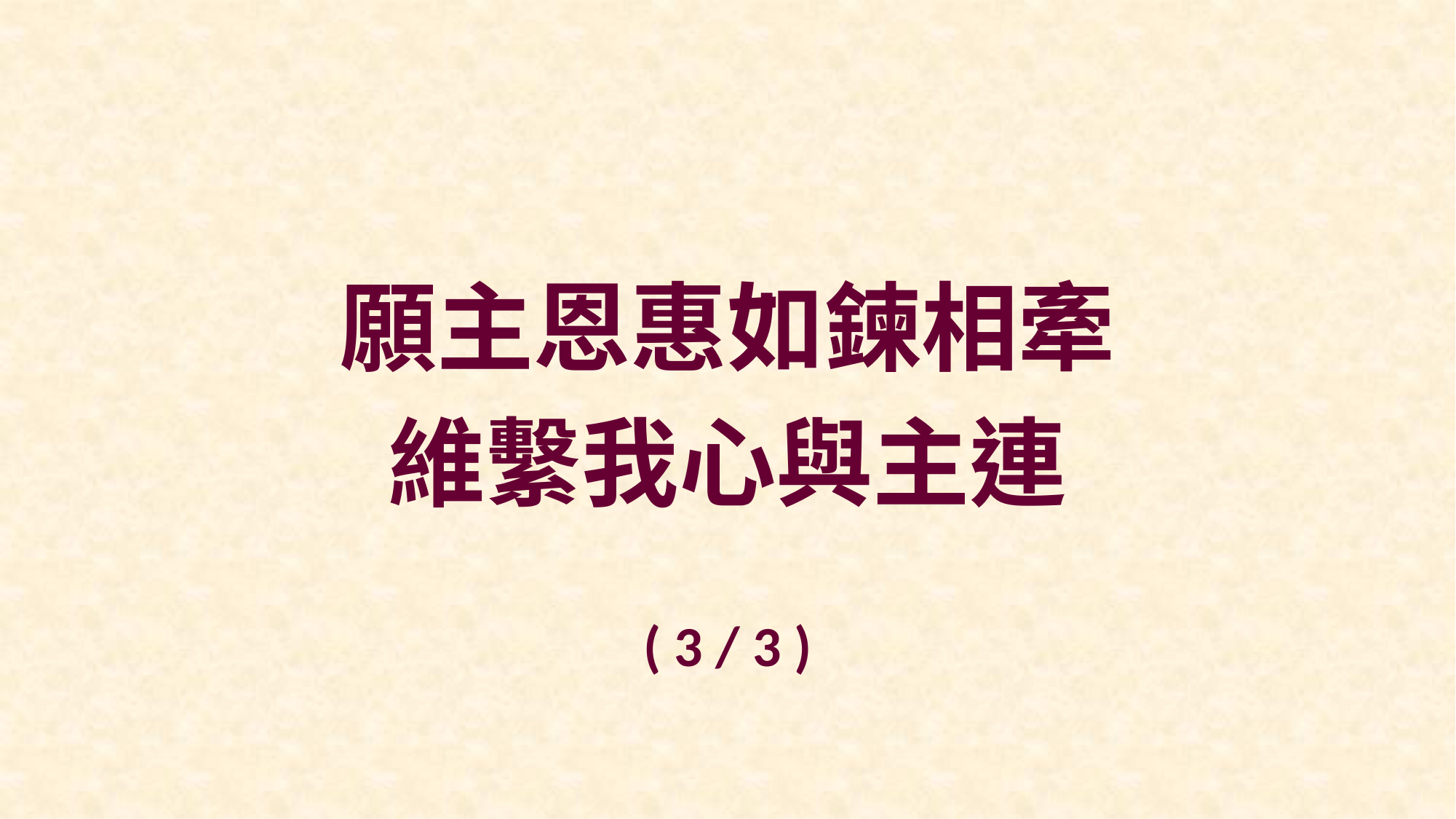

願主恩惠如鍊相牽
維繫我心與主連
( 3 / 3 )